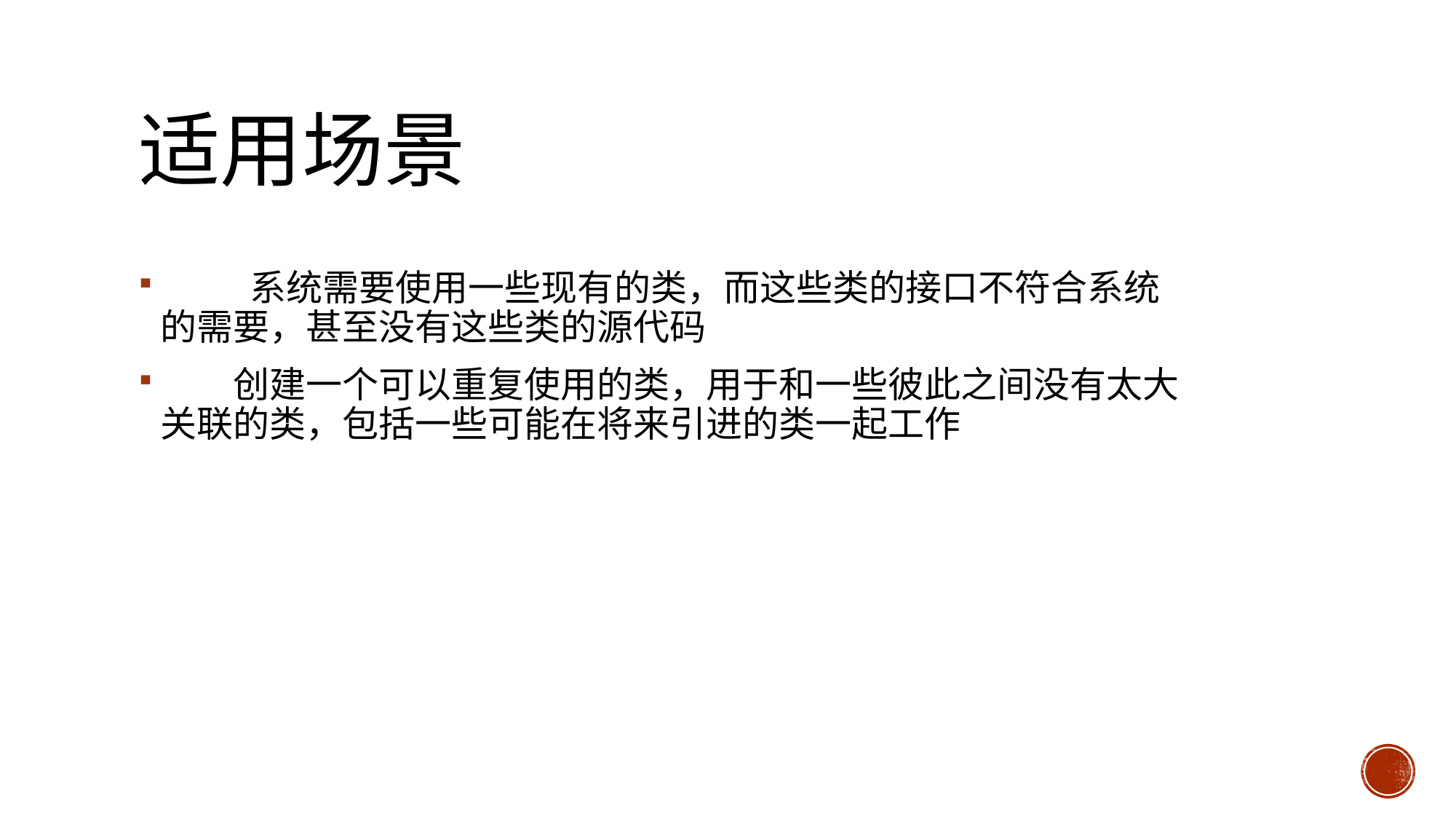

# 适用场景
 　　系统需要使用一些现有的类，而这些类的接口不符合系统的需要，甚至没有这些类的源代码
　　创建一个可以重复使用的类，用于和一些彼此之间没有太大关联的类，包括一些可能在将来引进的类一起工作